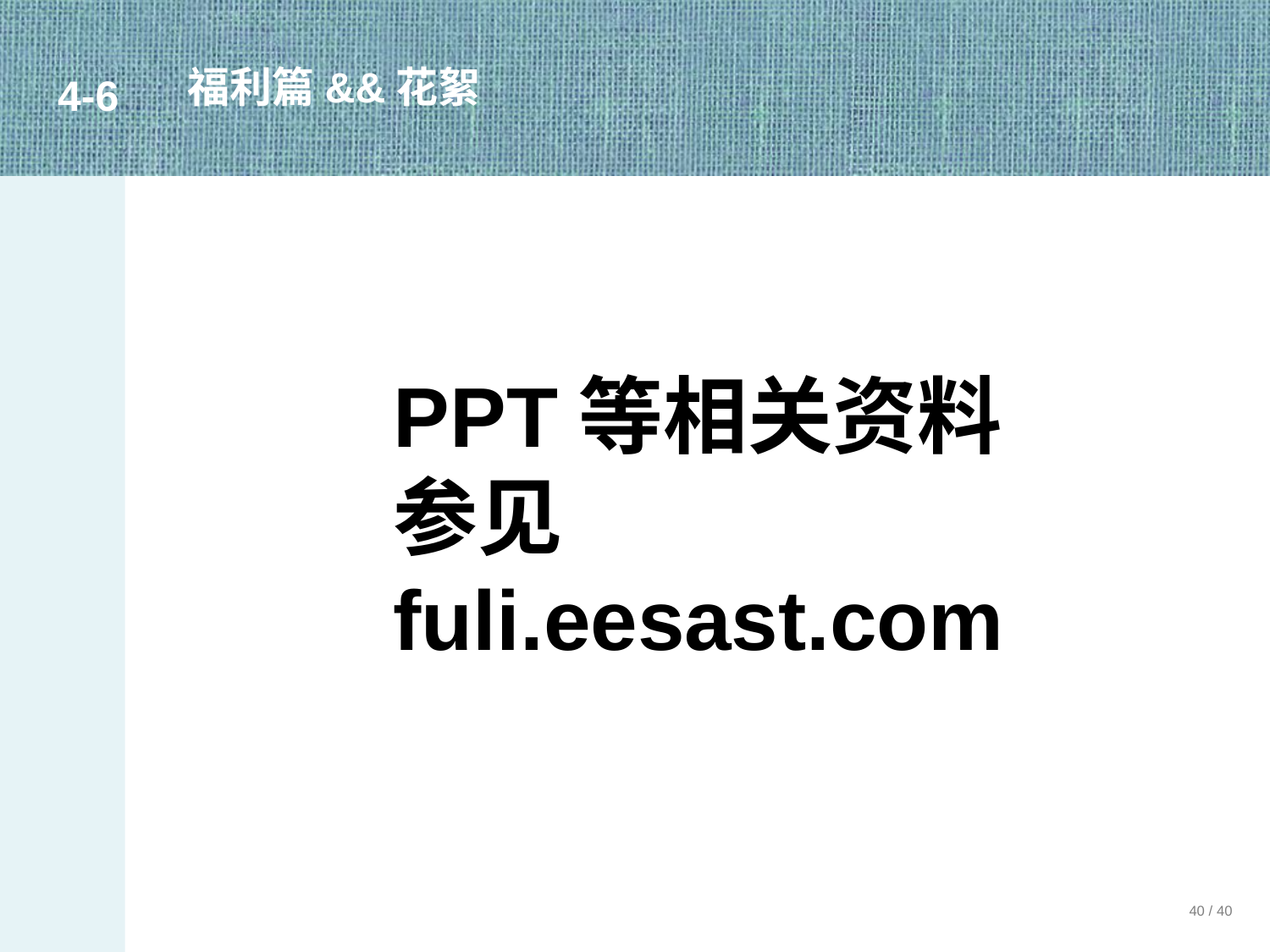

4-6
福利篇&&花絮
PPT等相关资料
参见
fuli.eesast.com

40 / 40